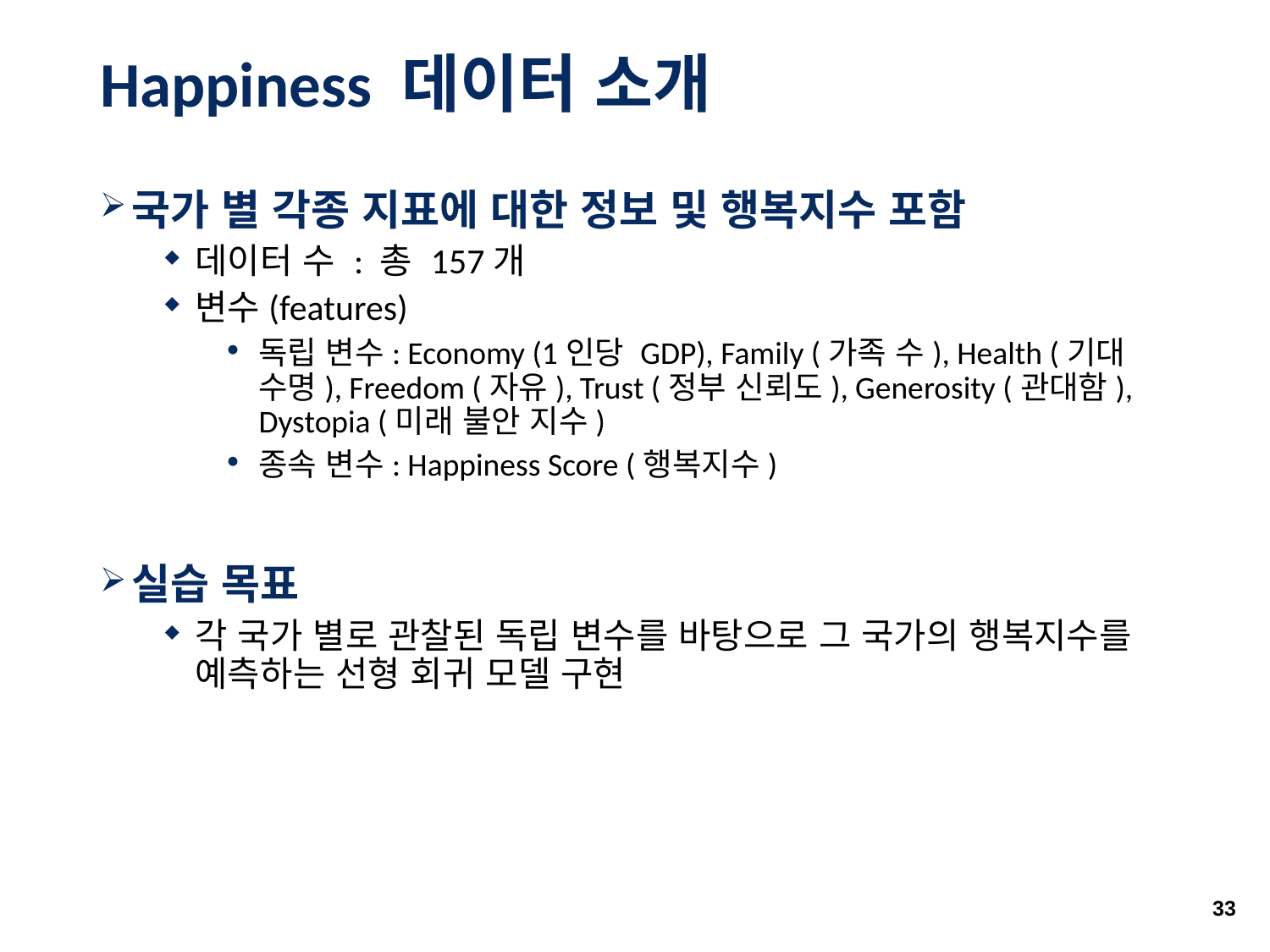

# Happiness 데이터 소개
국가 별 각종 지표에 대한 정보 및 행복지수 포함
데이터 수 : 총 157개
변수(features)
독립 변수: Economy (1인당 GDP), Family (가족 수), Health (기대 수명), Freedom (자유), Trust (정부 신뢰도), Generosity (관대함), Dystopia (미래 불안 지수)
종속 변수: Happiness Score (행복지수)

실습 목표
각 국가 별로 관찰된 독립 변수를 바탕으로 그 국가의 행복지수를 예측하는 선형 회귀 모델 구현
33